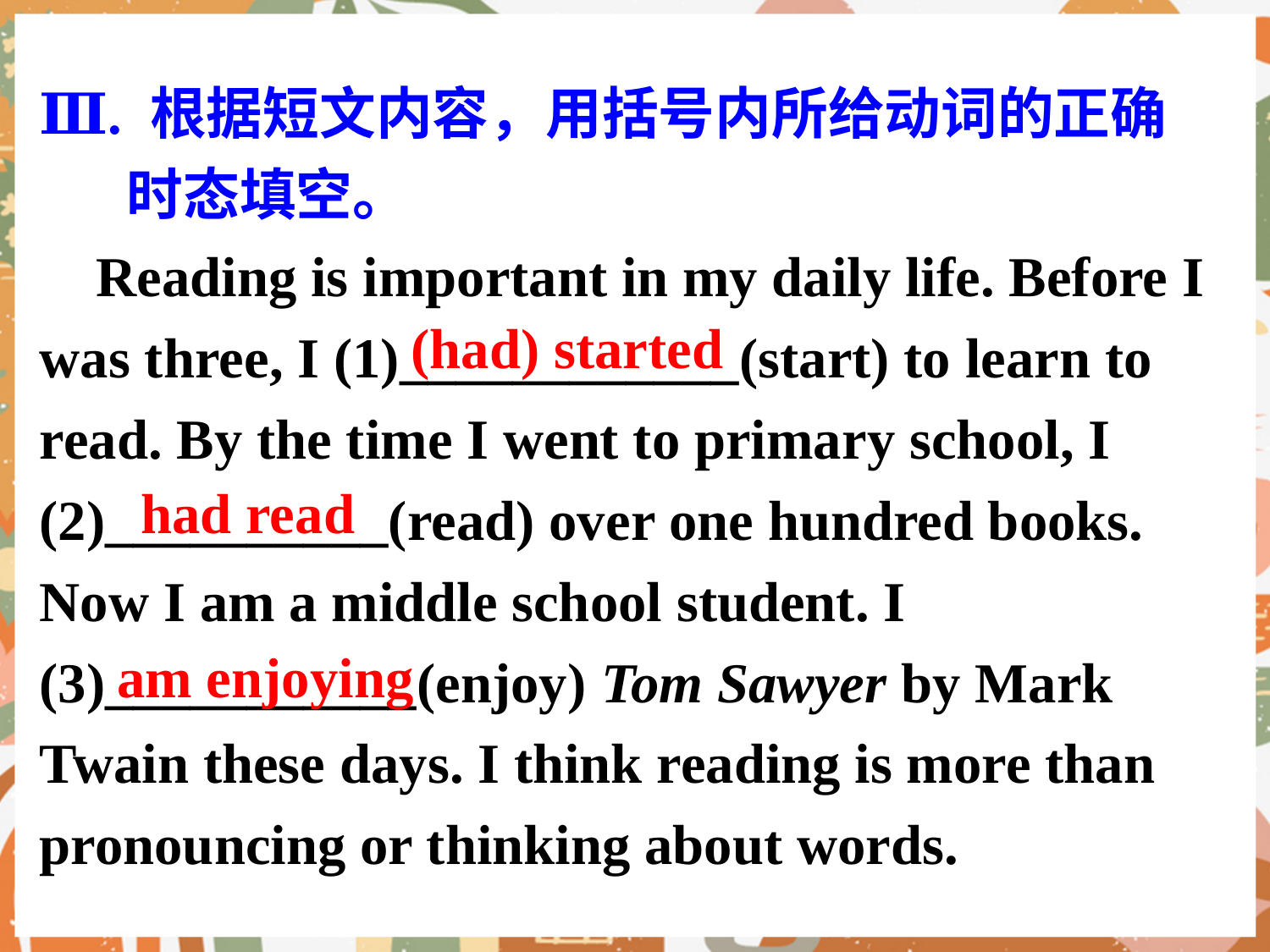

Ⅲ. 根据短文内容，用括号内所给动词的正确时态填空。
    Reading is important in my daily life. Before I was three, I (1)____________(start) to learn to read. By the time I went to primary school, I (2)__________(read) over one hundred books. Now I am a middle school student. I (3)___________(enjoy) Tom Sawyer by Mark Twain these days. I think reading is more than pronouncing or thinking about words.
(had) started
had read
am enjoying